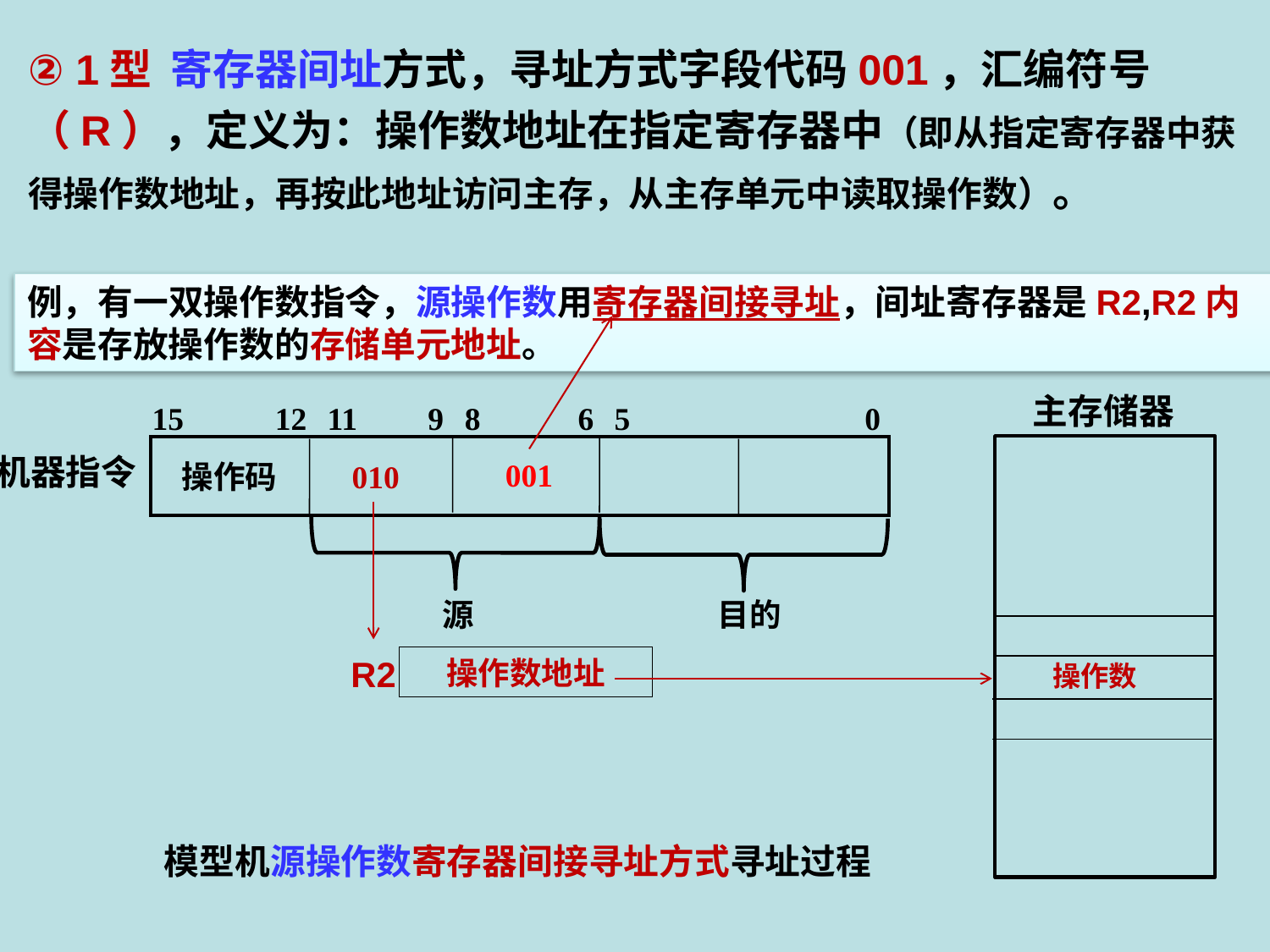

② 1型  寄存器间址方式，寻址方式字段代码001，汇编符号（R），定义为：操作数地址在指定寄存器中（即从指定寄存器中获得操作数地址，再按此地址访问主存，从主存单元中读取操作数）。
例，有一双操作数指令，源操作数用寄存器间接寻址，间址寄存器是R2,R2内容是存放操作数的存储单元地址。
主存储器
15
  12
11
  9
8
  6
  5
  0

操作码

001
010
源
目的

机器指令
R2
操作数地址
操作数
模型机源操作数寄存器间接寻址方式寻址过程